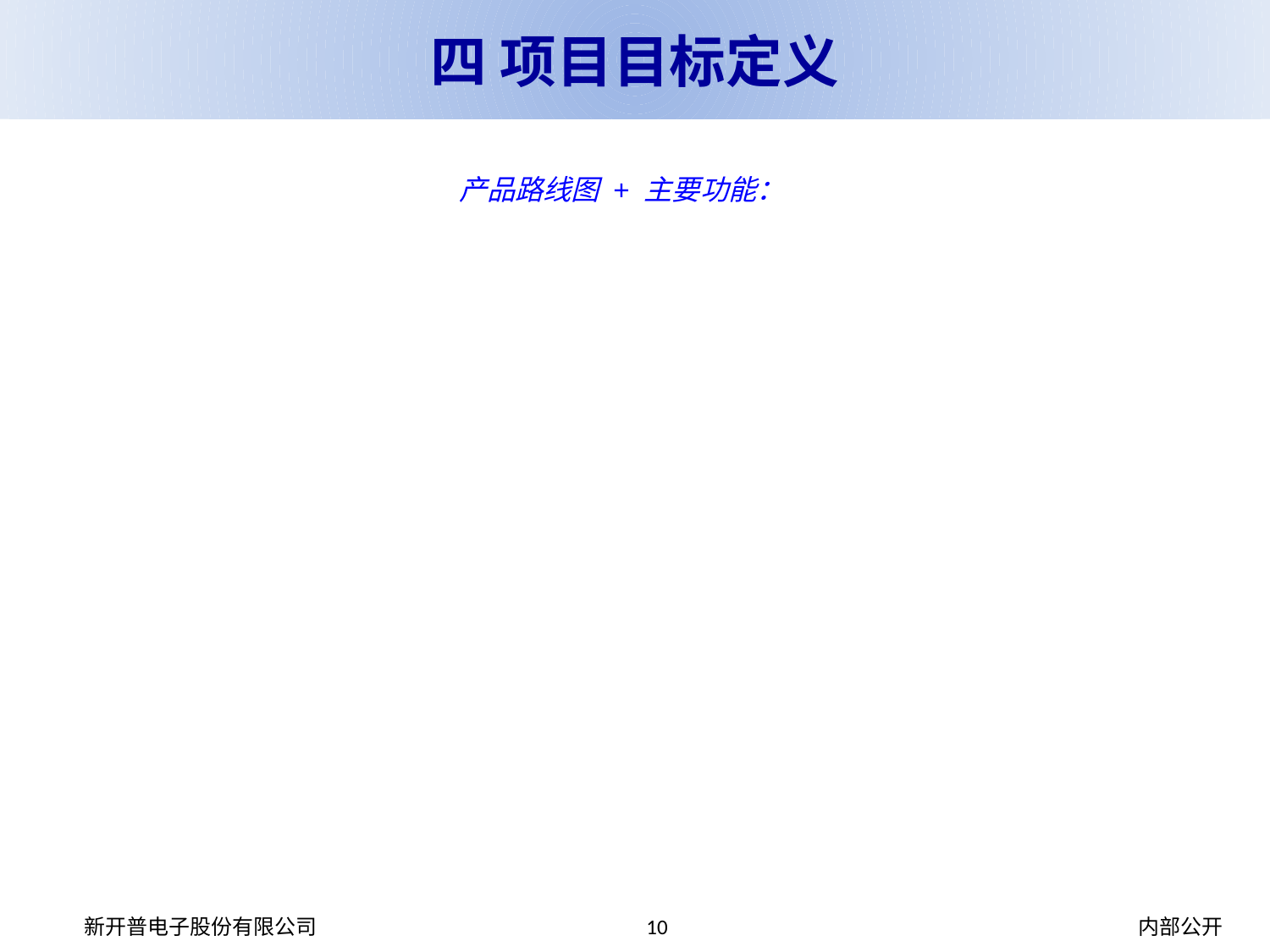

四 项目目标定义
产品路线图 + 主要功能：
新开普电子股份有限公司
10
内部公开